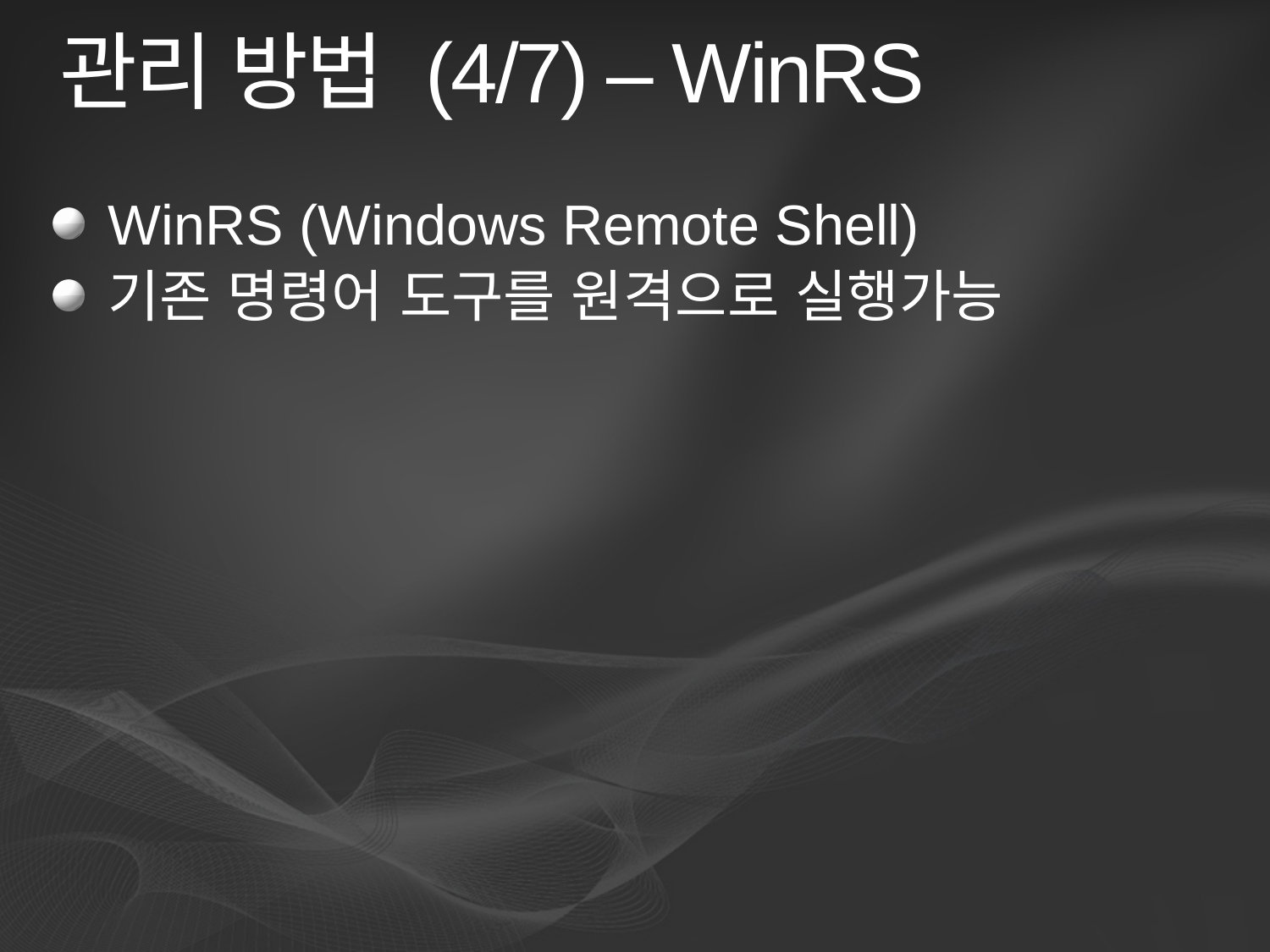

# 관리 방법 (4/7) – WinRS
WinRS (Windows Remote Shell)
기존 명령어 도구를 원격으로 실행가능